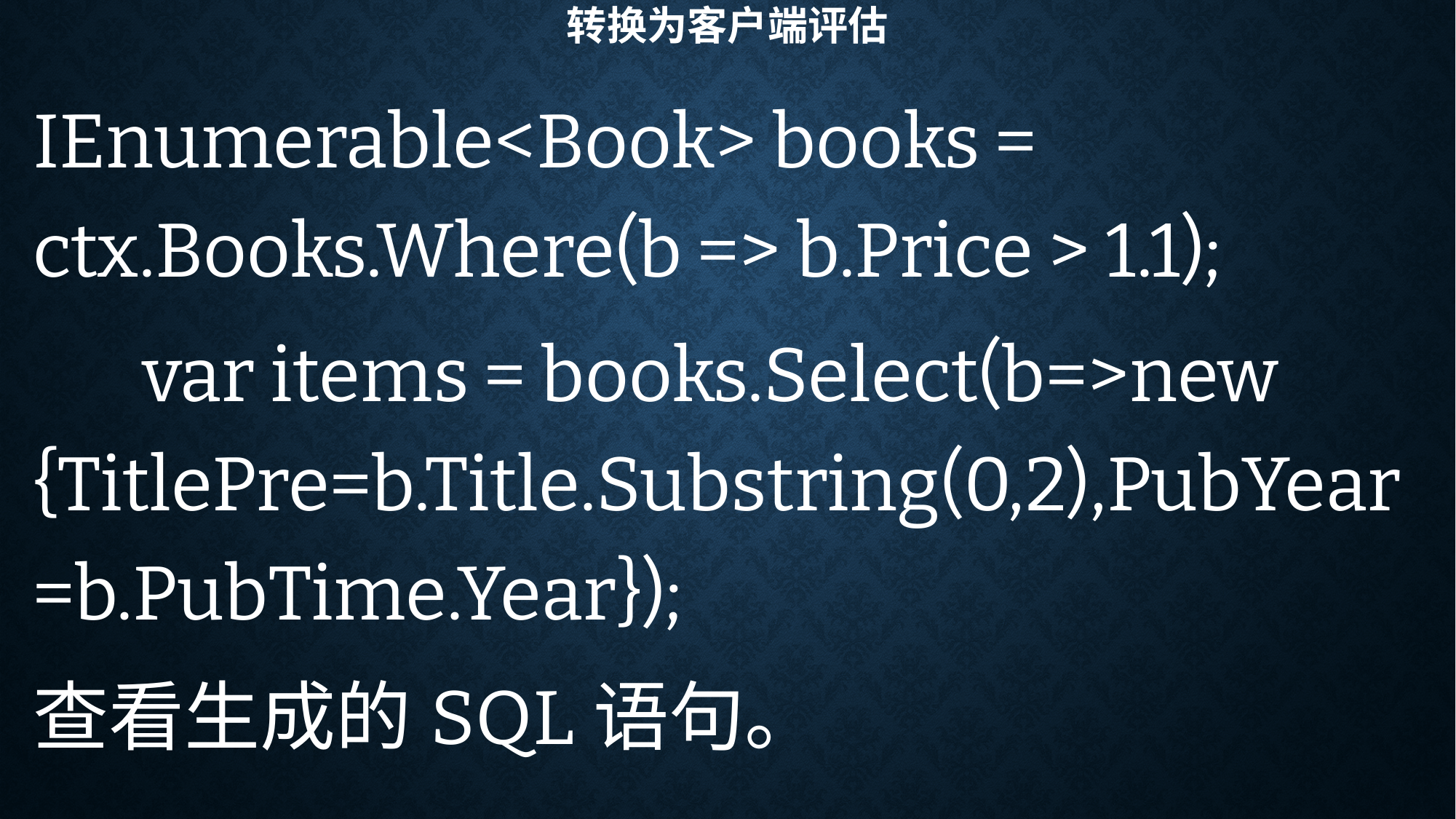

# 转换为客户端评估
IEnumerable<Book> books = ctx.Books.Where(b => b.Price > 1.1);
	var items = books.Select(b=>new {TitlePre=b.Title.Substring(0,2),PubYear=b.PubTime.Year});
查看生成的SQL语句。